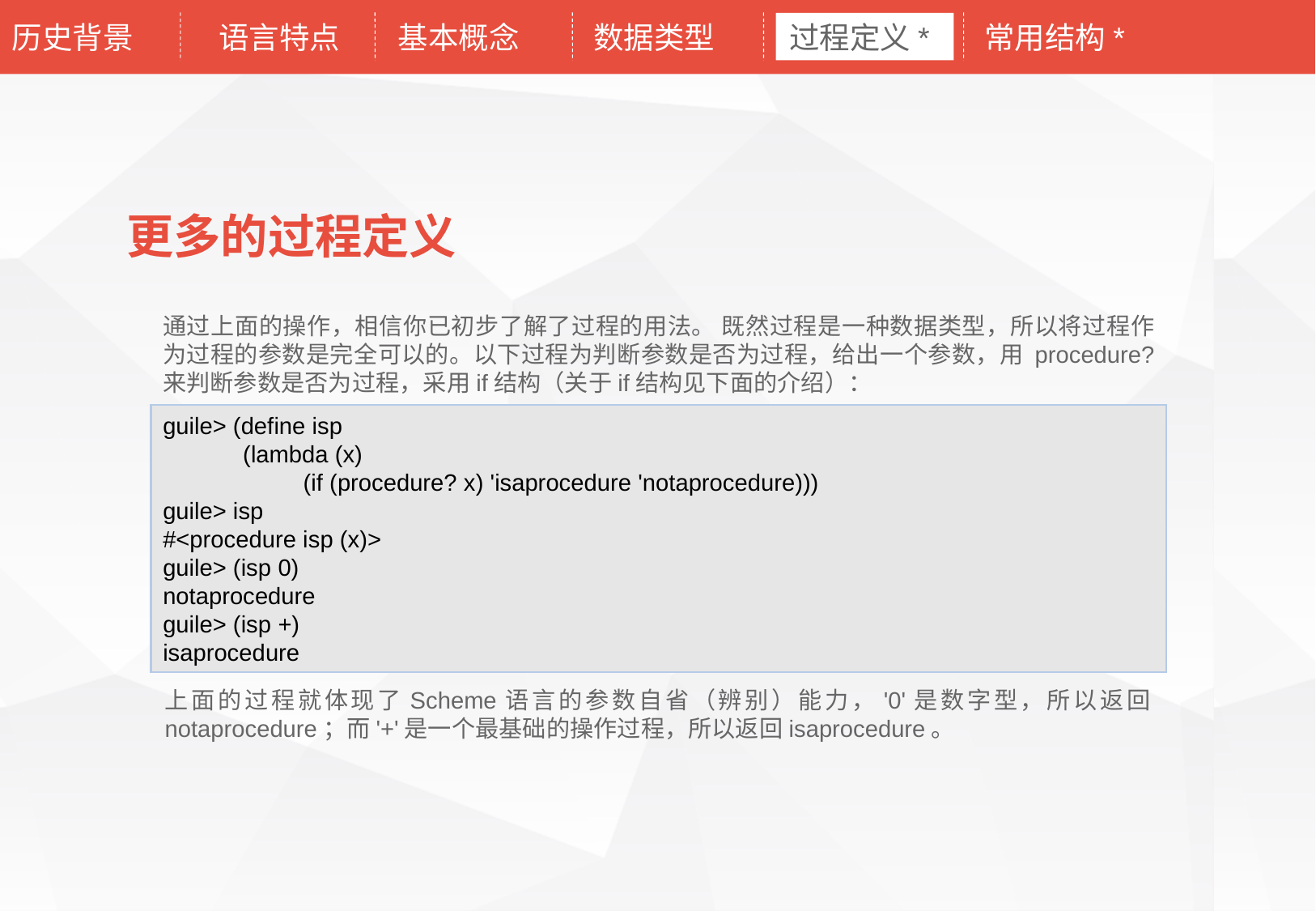

历史背景

语言特点

基本概念

数据类型

过程定义*

常用结构*

更多的过程定义
通过上面的操作，相信你已初步了解了过程的用法。 既然过程是一种数据类型，所以将过程作为过程的参数是完全可以的。以下过程为判断参数是否为过程，给出一个参数，用 procedure? 来判断参数是否为过程，采用if结构（关于if结构见下面的介绍）：
guile> (define isp
            (lambda (x)
                     (if (procedure? x) 'isaprocedure 'notaprocedure)))
guile> isp
#<procedure isp (x)>
guile> (isp 0)
notaprocedure
guile> (isp +)
isaprocedure
上面的过程就体现了Scheme语言的参数自省（辨别）能力，'0'是数字型，所以返回notaprocedure；而'+'是一个最基础的操作过程，所以返回isaprocedure。